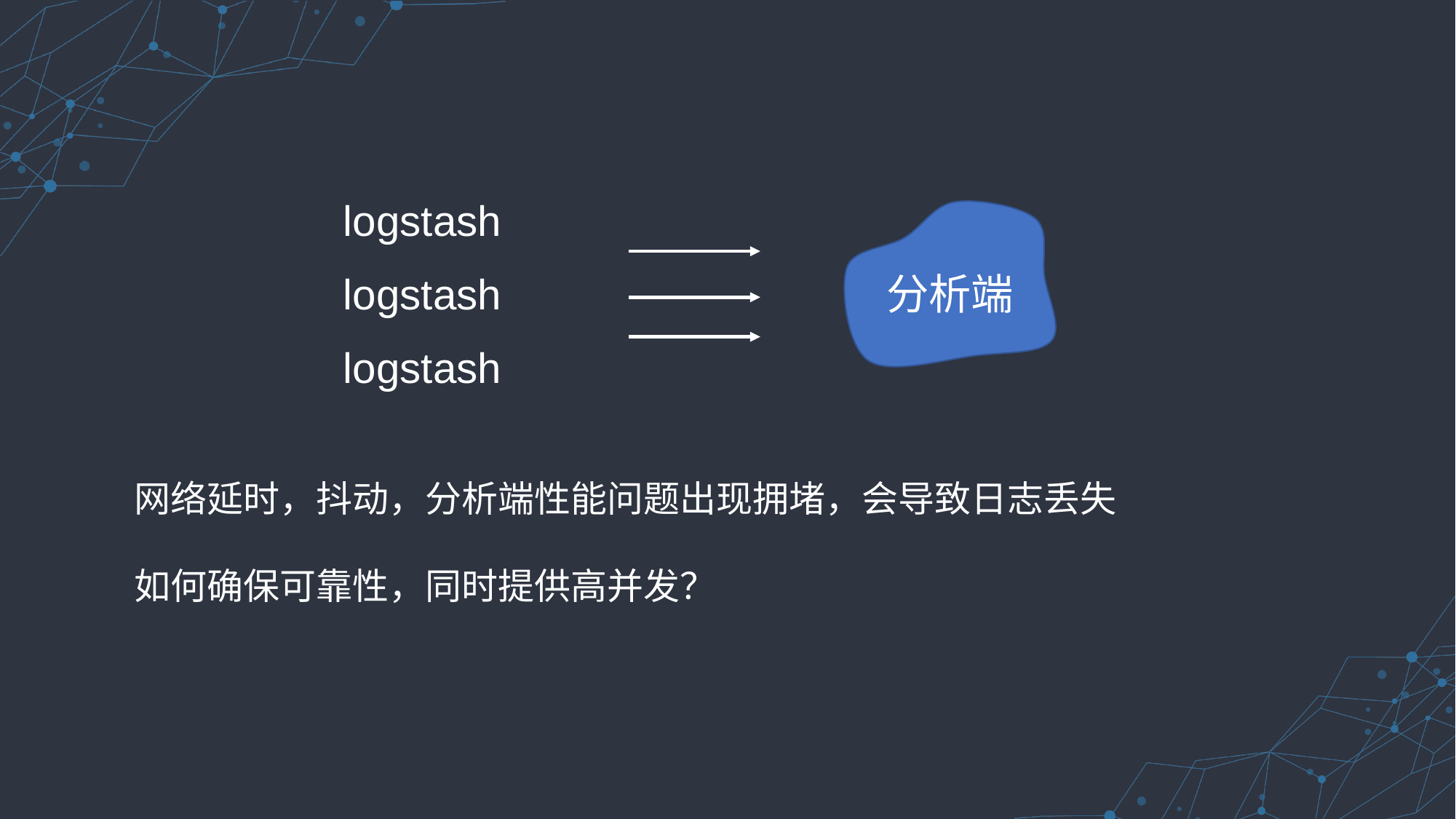

logstash

logstash
分析端
logstash
网络延时，抖动，分析端性能问题出现拥堵，会导致日志丢失

如何确保可靠性，同时提供高并发？